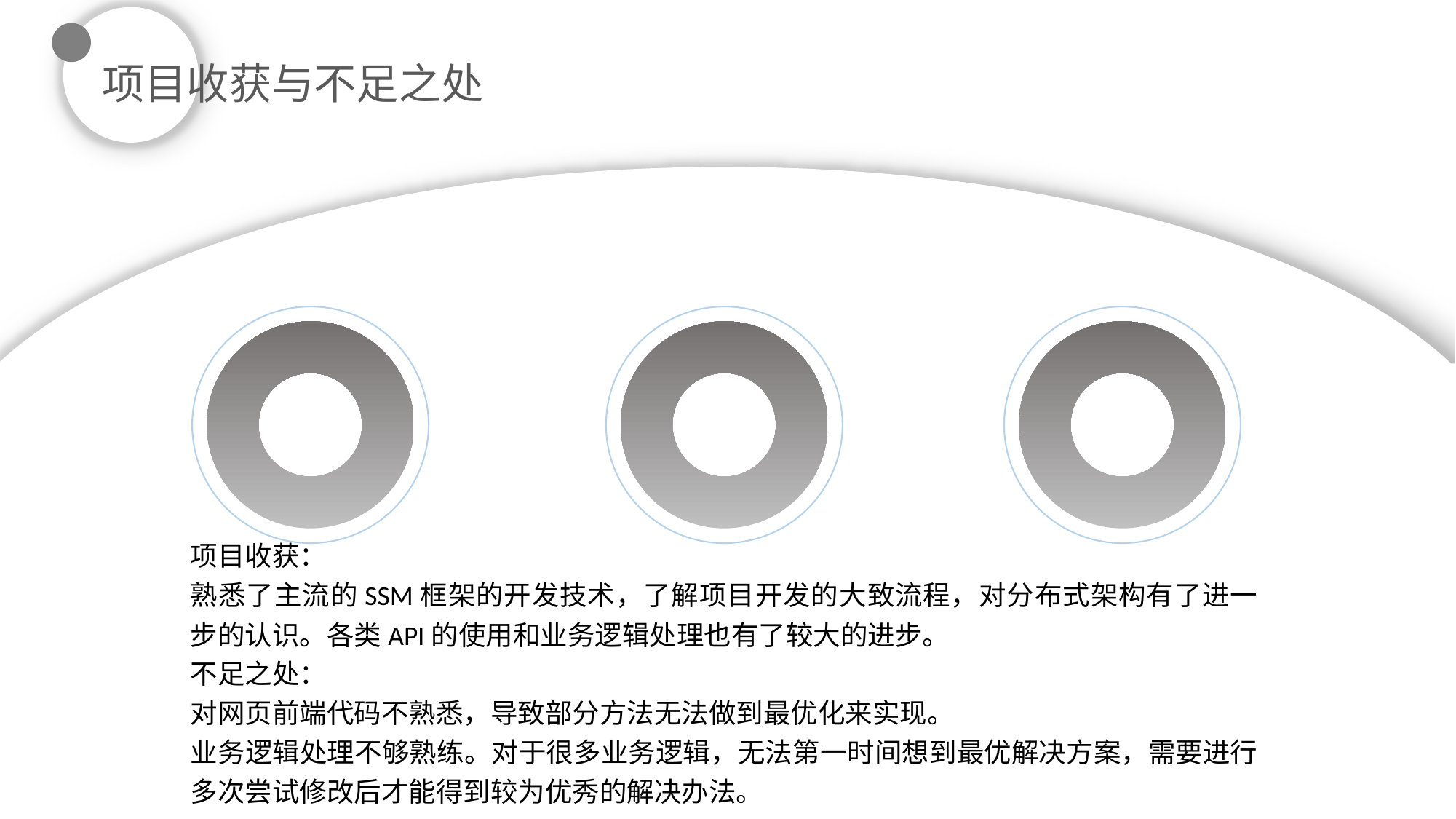

项目收获与不足之处

项目收获：
熟悉了主流的SSM框架的开发技术，了解项目开发的大致流程，对分布式架构有了进一步的认识。各类API的使用和业务逻辑处理也有了较大的进步。
不足之处：
对网页前端代码不熟悉，导致部分方法无法做到最优化来实现。
业务逻辑处理不够熟练。对于很多业务逻辑，无法第一时间想到最优解决方案，需要进行多次尝试修改后才能得到较为优秀的解决办法。